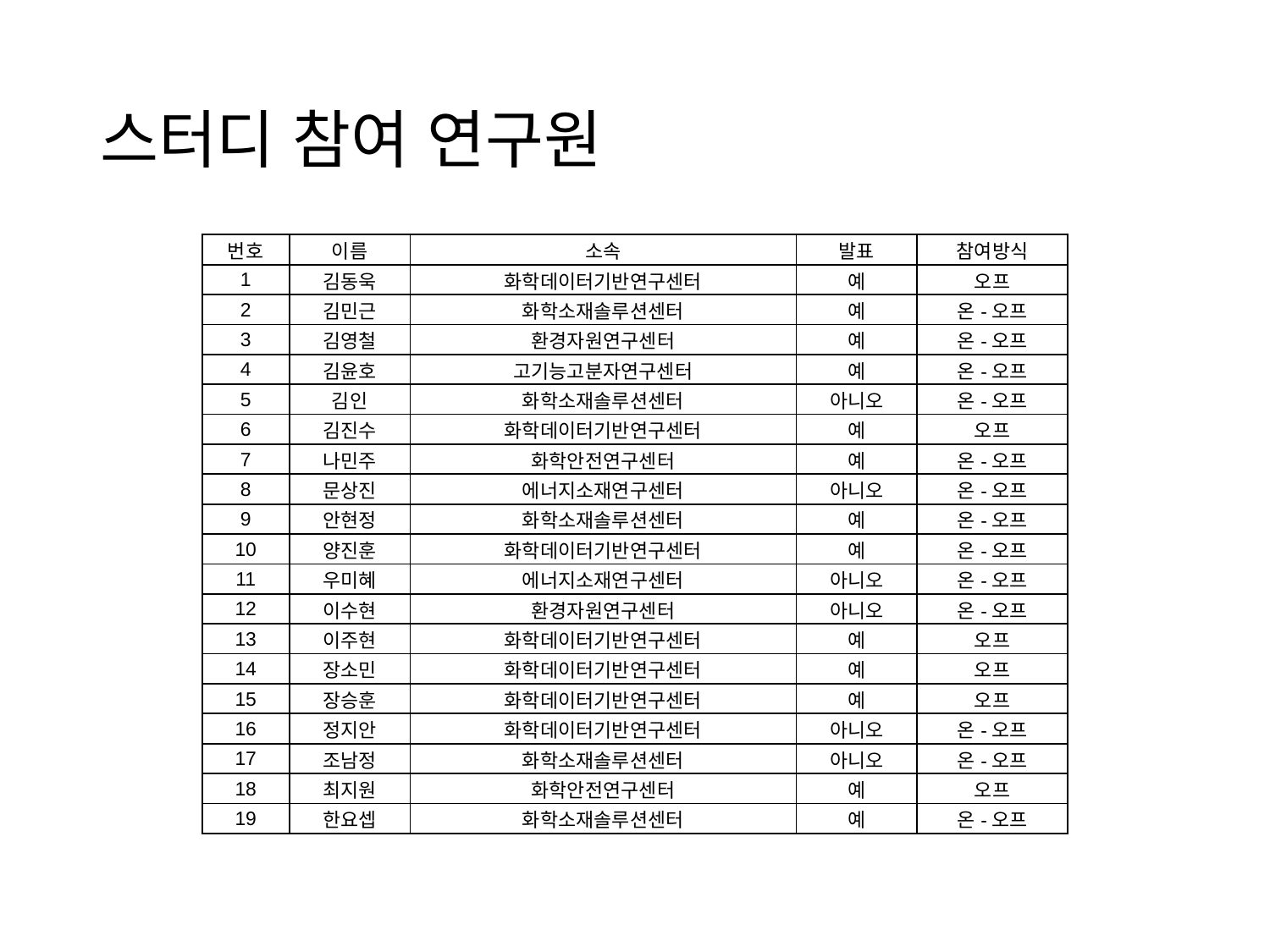

# 스터디 참여 연구원
| 번호 | 이름 | 소속 | 발표 | 참여방식 |
| --- | --- | --- | --- | --- |
| 1 | 김동욱 | 화학데이터기반연구센터 | 예 | 오프 |
| 2 | 김민근 | 화학소재솔루션센터 | 예 | 온-오프 |
| 3 | 김영철 | 환경자원연구센터 | 예 | 온-오프 |
| 4 | 김윤호 | 고기능고분자연구센터 | 예 | 온-오프 |
| 5 | 김인 | 화학소재솔루션센터 | 아니오 | 온-오프 |
| 6 | 김진수 | 화학데이터기반연구센터 | 예 | 오프 |
| 7 | 나민주 | 화학안전연구센터 | 예 | 온-오프 |
| 8 | 문상진 | 에너지소재연구센터 | 아니오 | 온-오프 |
| 9 | 안현정 | 화학소재솔루션센터 | 예 | 온-오프 |
| 10 | 양진훈 | 화학데이터기반연구센터 | 예 | 온-오프 |
| 11 | 우미혜 | 에너지소재연구센터 | 아니오 | 온-오프 |
| 12 | 이수현 | 환경자원연구센터 | 아니오 | 온-오프 |
| 13 | 이주현 | 화학데이터기반연구센터 | 예 | 오프 |
| 14 | 장소민 | 화학데이터기반연구센터 | 예 | 오프 |
| 15 | 장승훈 | 화학데이터기반연구센터 | 예 | 오프 |
| 16 | 정지안 | 화학데이터기반연구센터 | 아니오 | 온-오프 |
| 17 | 조남정 | 화학소재솔루션센터 | 아니오 | 온-오프 |
| 18 | 최지원 | 화학안전연구센터 | 예 | 오프 |
| 19 | 한요셉 | 화학소재솔루션센터 | 예 | 온-오프 |